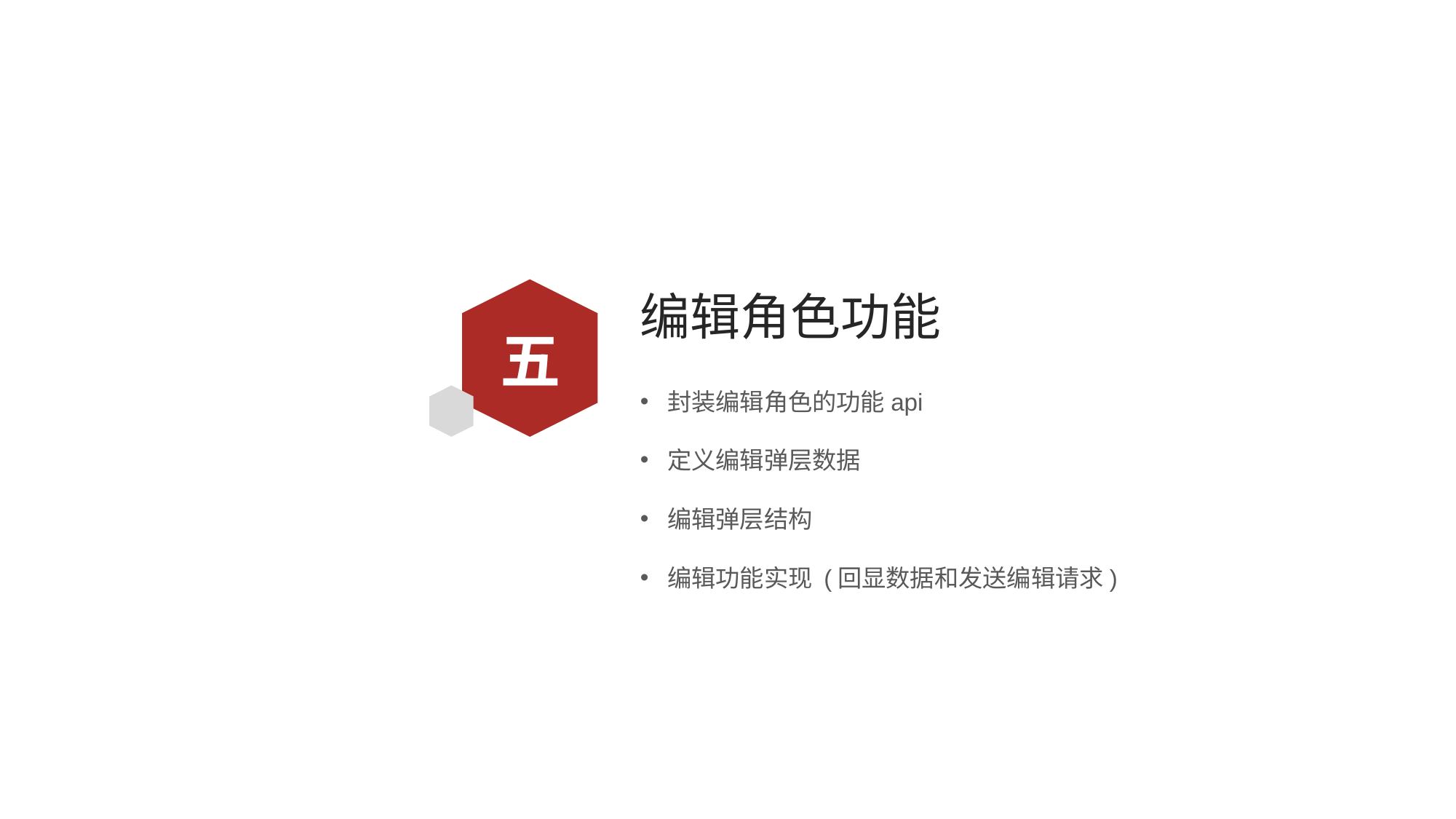

# 编辑角色功能
五
封装编辑角色的功能api
定义编辑弹层数据
编辑弹层结构
编辑功能实现 (回显数据和发送编辑请求)